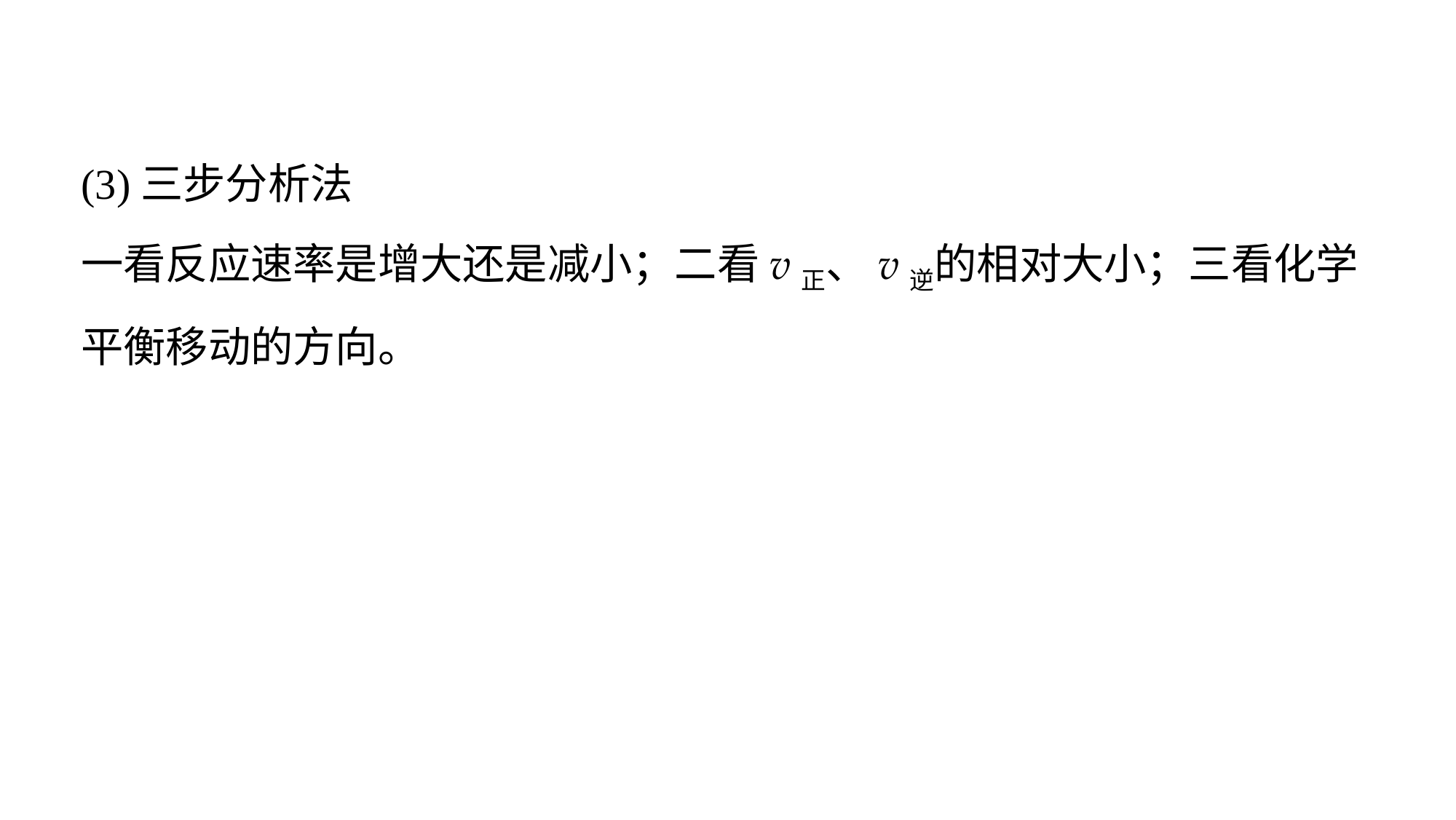

(3)三步分析法
一看反应速率是增大还是减小；二看v正、v逆的相对大小；三看化学平衡移动的方向。